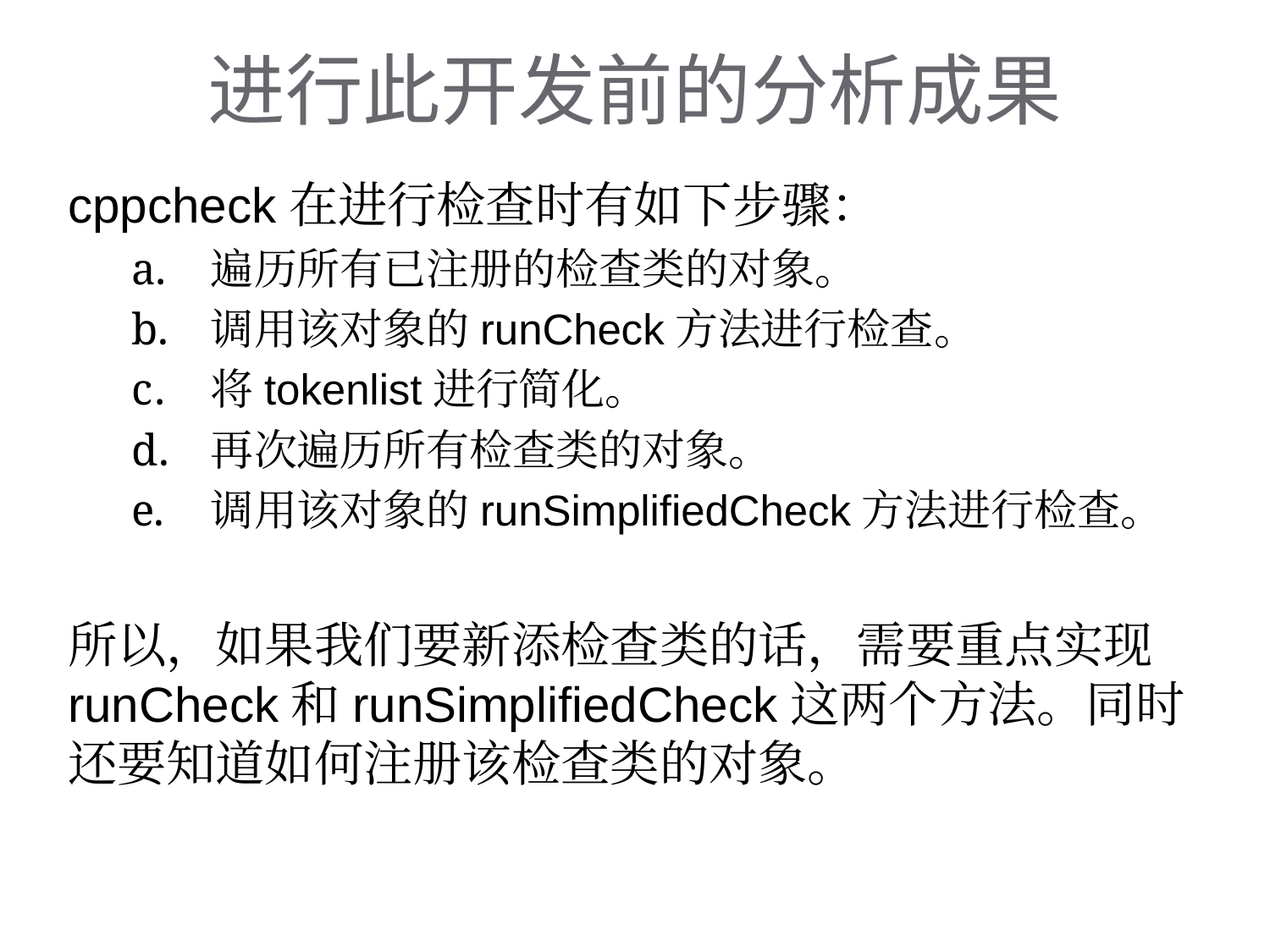

# 进行此开发前的分析成果
cppcheck在进行检查时有如下步骤：
遍历所有已注册的检查类的对象。
调用该对象的runCheck方法进行检查。
将tokenlist进行简化。
再次遍历所有检查类的对象。
调用该对象的runSimplifiedCheck方法进行检查。

所以，如果我们要新添检查类的话，需要重点实现runCheck和runSimplifiedCheck这两个方法。同时还要知道如何注册该检查类的对象。